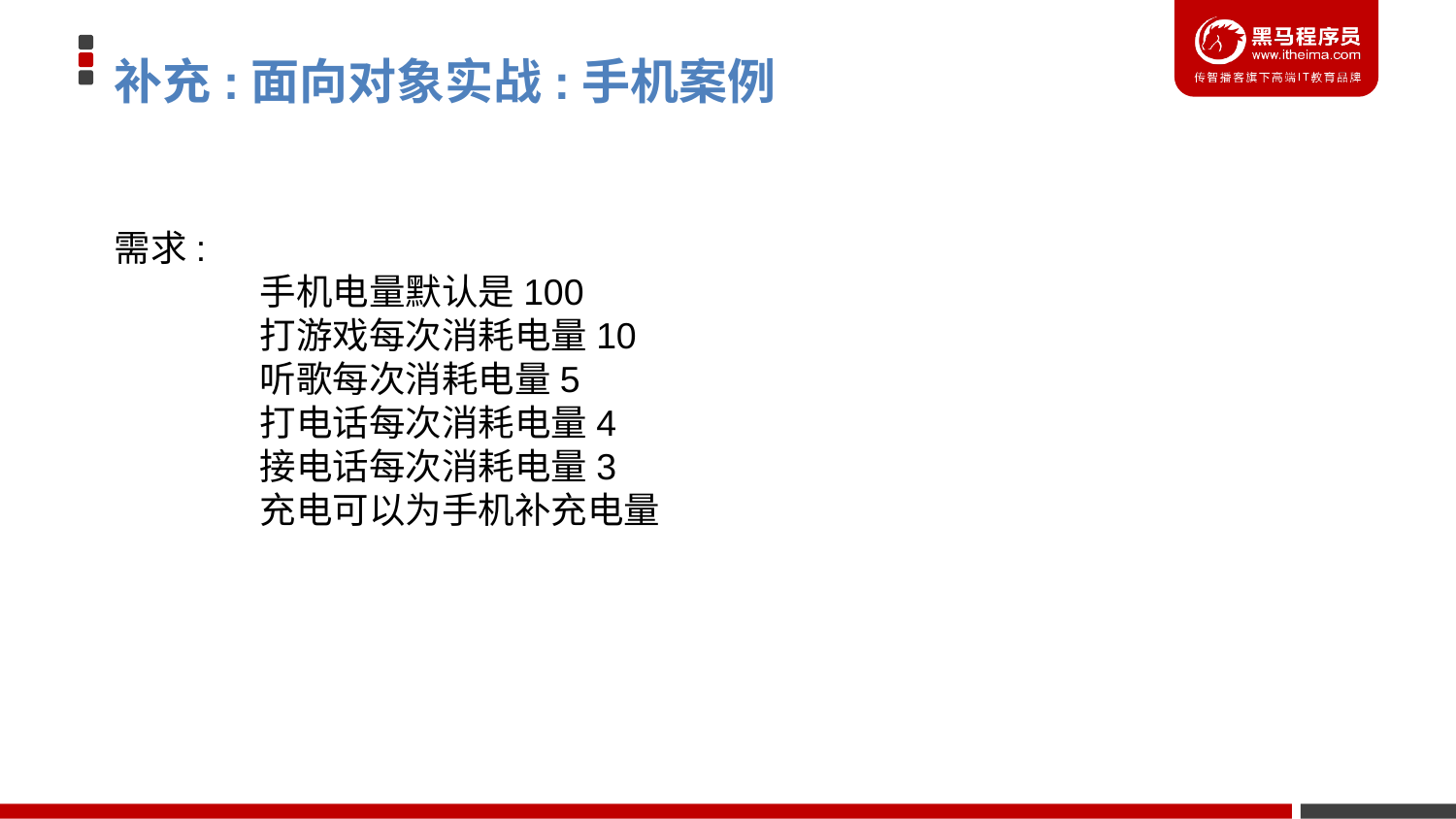

# 补充:面向对象实战:手机案例
需求:
	手机电量默认是100
	打游戏每次消耗电量10
	听歌每次消耗电量5
	打电话每次消耗电量4
	接电话每次消耗电量3
	充电可以为手机补充电量